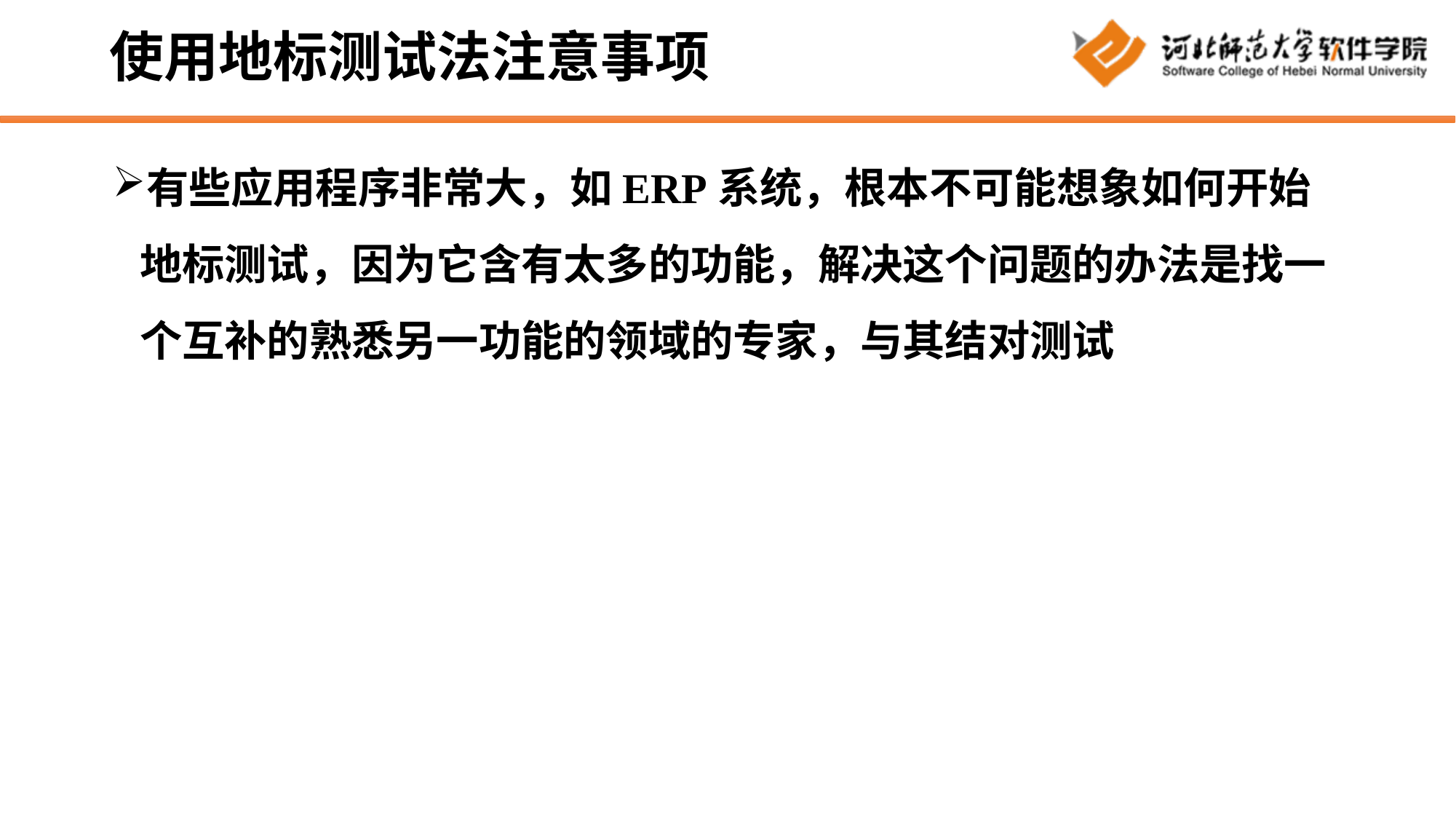

# 使用地标测试法注意事项
有些应用程序非常大，如ERP系统，根本不可能想象如何开始地标测试，因为它含有太多的功能，解决这个问题的办法是找一个互补的熟悉另一功能的领域的专家，与其结对测试